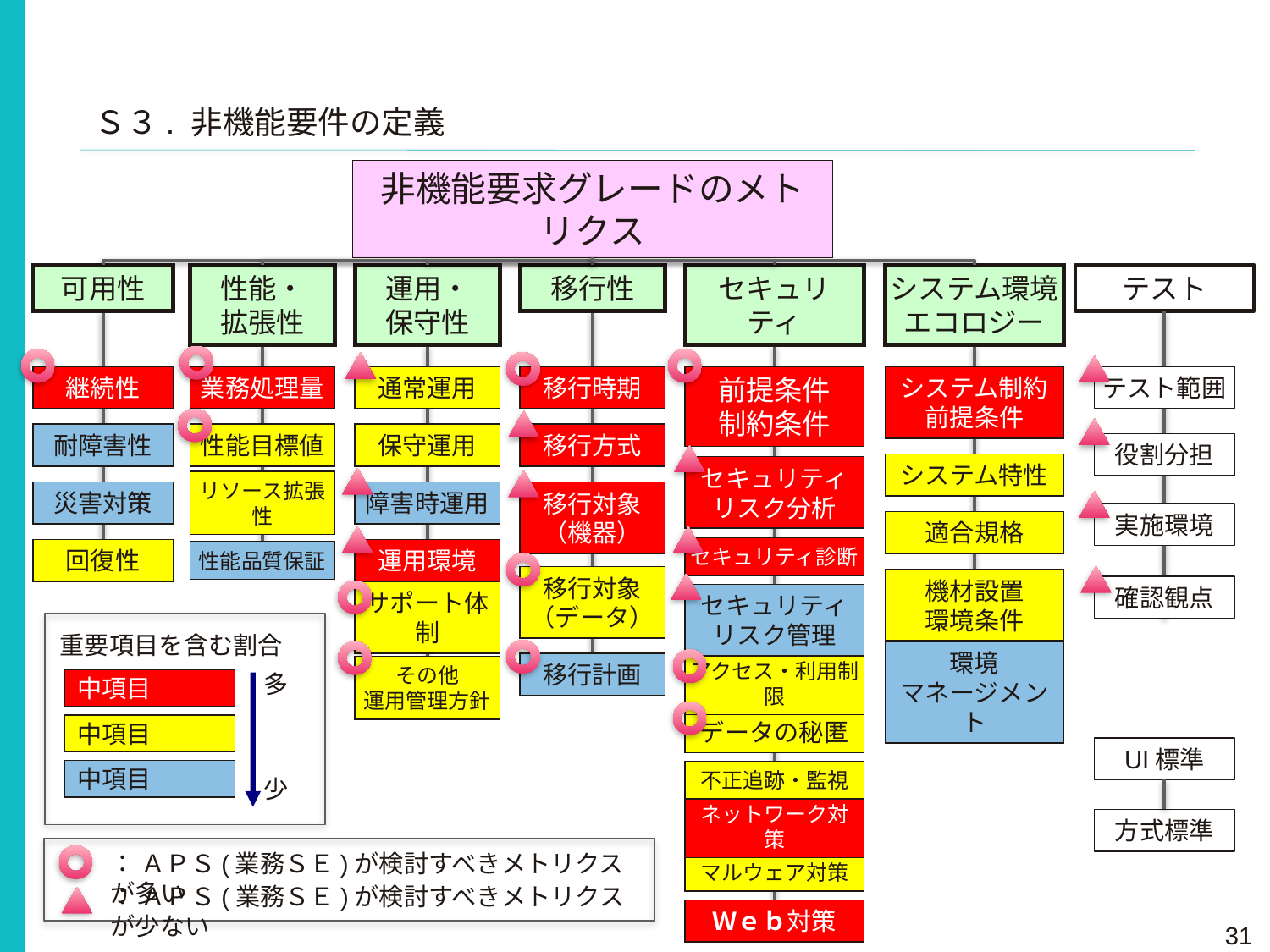

Ｓ３. 非機能要件の定義
非機能要求グレードのメトリクス
可用性
性能・
拡張性
運用・
保守性
移行性
セキュリティ
システム環境
エコロジー
テスト

継続性
業務処理量
通常運用
移行時期
前提条件
制約条件
システム制約
前提条件
テスト範囲

耐障害性
性能目標値
保守運用
移行方式
役割分担

システム特性
セキュリティ
リスク分析

災害対策
リソース拡張性
障害時運用
移行対象
（機器）

実施環境
適合規格

セキュリティ診断
回復性
性能品質保証
運用環境

移行対象
（データ）

機材設置
環境条件

確認観点

セキュリティ
リスク管理
サポート体制

重要項目を含む割合

移行計画
その他
運用管理方針
環境
マネージメント
アクセス・利用制限
多
中項目

データの秘匿
中項目
UI標準
中項目
不正追跡・監視
少
ネットワーク対策
方式標準

： ＡＰＳ(業務ＳＥ)が検討すべきメトリクスが多い
マルウェア対策
： ＡＰＳ(業務ＳＥ)が検討すべきメトリクスが少ない

Ｗｅｂ対策
31